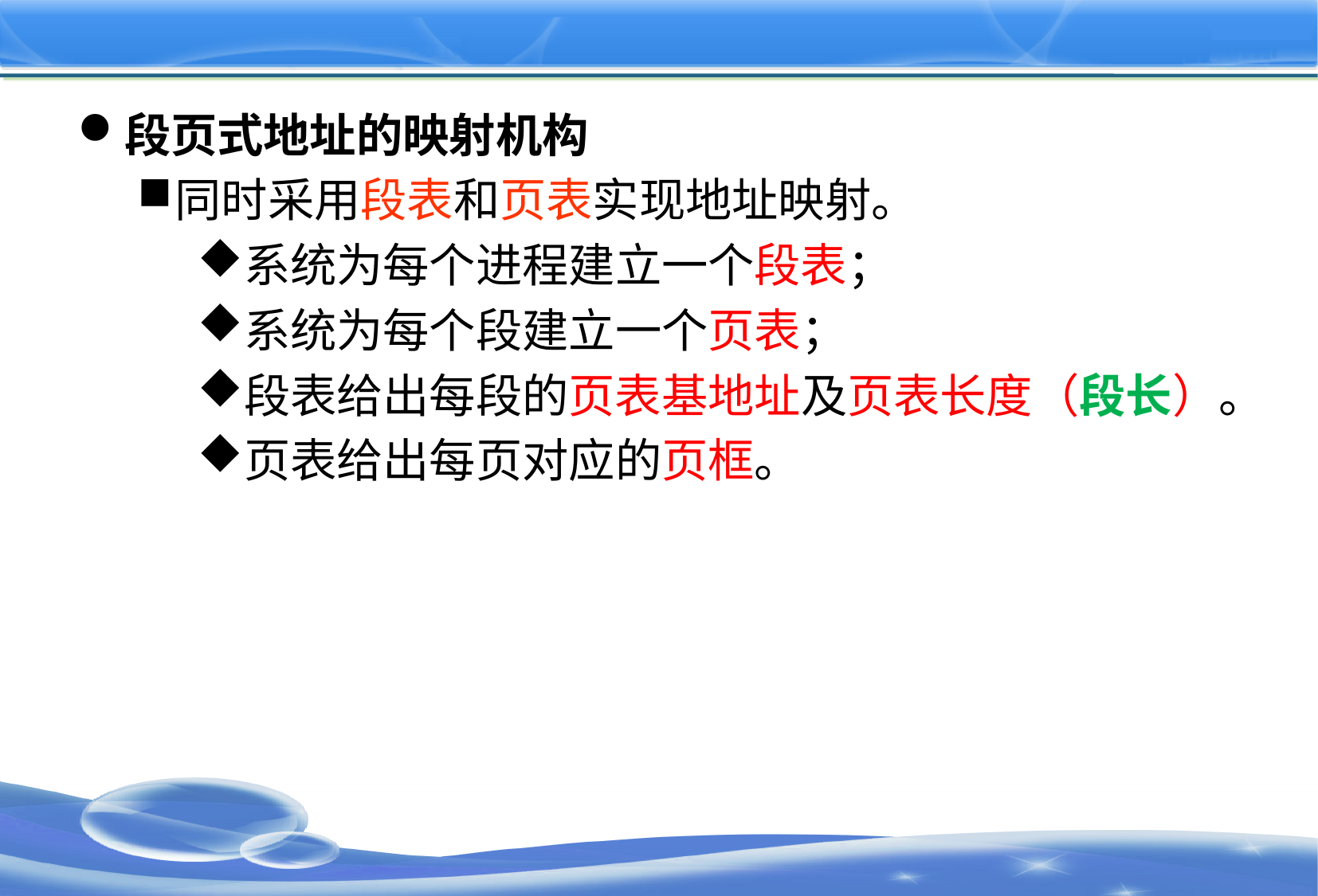

#
段页式地址的映射机构
同时采用段表和页表实现地址映射。
系统为每个进程建立一个段表；
系统为每个段建立一个页表；
段表给出每段的页表基地址及页表长度（段长）。
页表给出每页对应的页框。